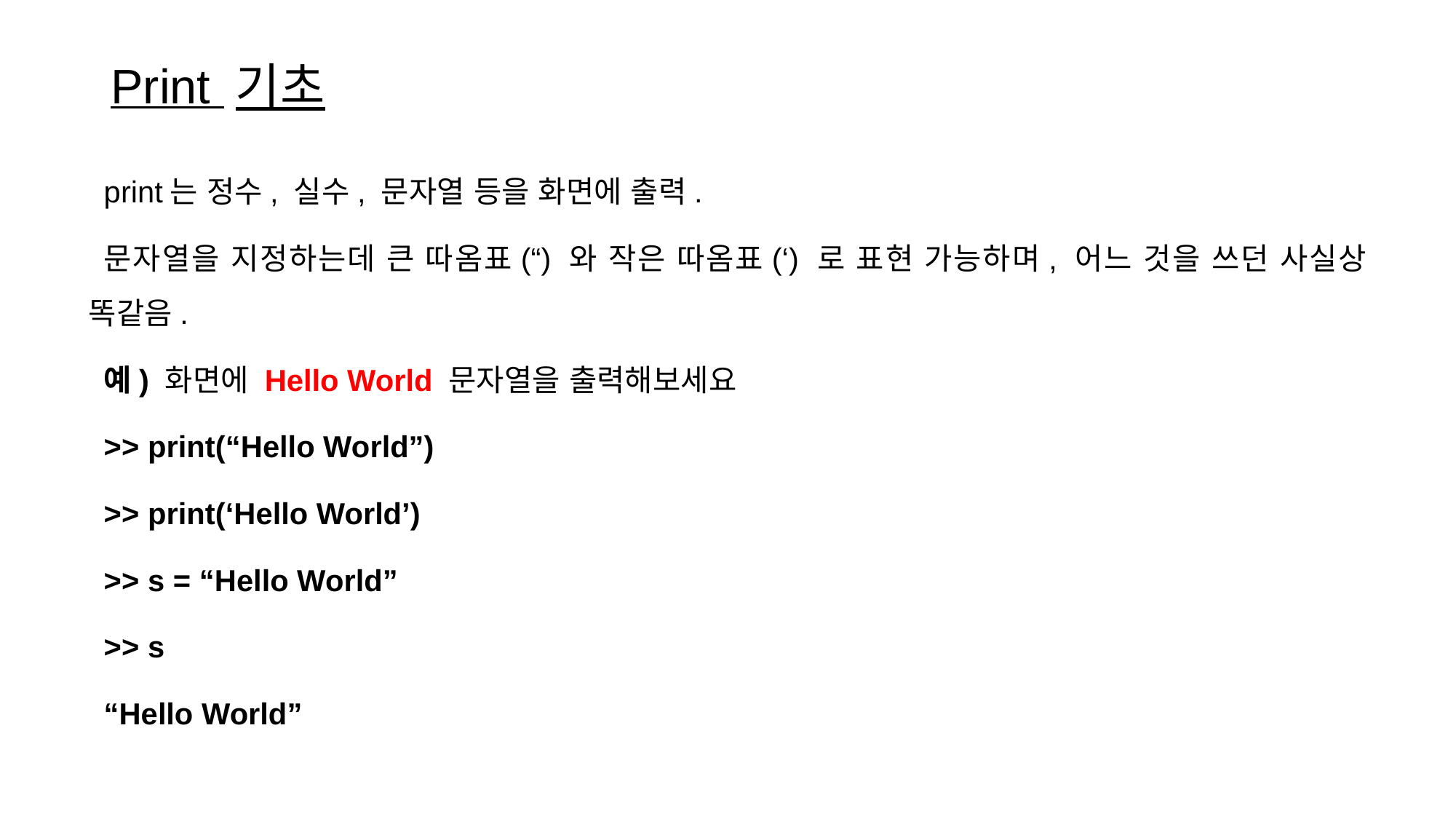

# Print 기초
print는 정수, 실수, 문자열 등을 화면에 출력.
문자열을 지정하는데 큰 따옴표(“) 와 작은 따옴표(‘) 로 표현 가능하며, 어느 것을 쓰던 사실상 똑같음.
예) 화면에 Hello World 문자열을 출력해보세요
>> print(“Hello World”)
>> print(‘Hello World’)
>> s = “Hello World”
>> s
“Hello World”